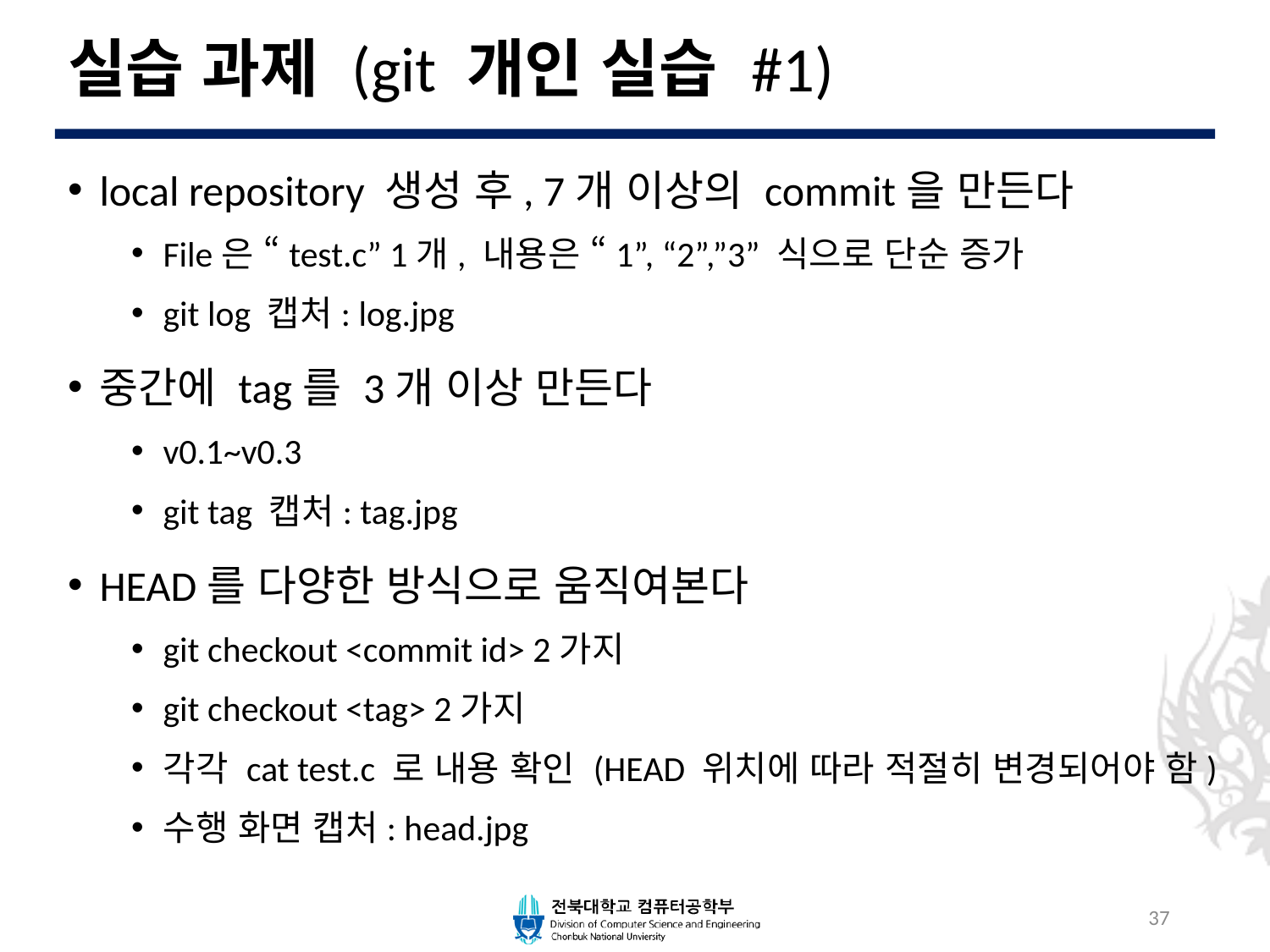

# 실습 과제 (git 개인 실습 #1)
local repository 생성 후, 7개 이상의 commit을 만든다
File은 “test.c” 1개, 내용은 “1”, “2”,”3” 식으로 단순 증가
git log 캡처: log.jpg
중간에 tag를 3개 이상 만든다
v0.1~v0.3
git tag 캡처: tag.jpg
HEAD를 다양한 방식으로 움직여본다
git checkout <commit id> 2가지
git checkout <tag> 2가지
각각 cat test.c 로 내용 확인 (HEAD 위치에 따라 적절히 변경되어야 함)
수행 화면 캡처: head.jpg

37